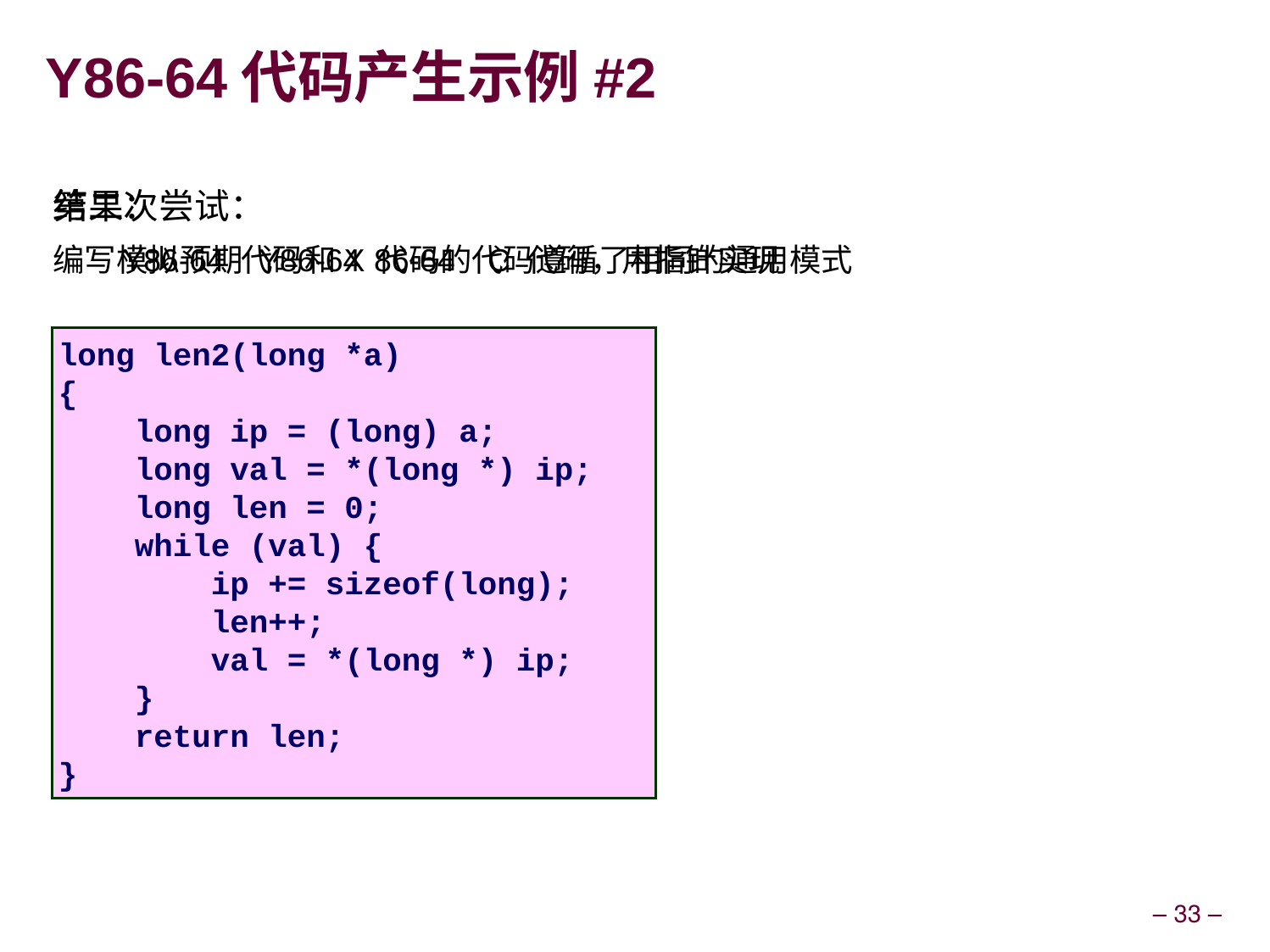

# Y86-64代码产生示例#2
第二次尝试：
编写模拟预期 Y86-64 代码的 C 代码，用指针实现

结果：
Y86-64 代码和X 86-64 代码遵循了相同的通用模式
long len2(long *a)
{
    long ip = (long) a;
    long val = *(long *) ip;
    long len = 0;
    while (val) {
        ip += sizeof(long);
        len++;
        val = *(long *) ip;
    }
    return len;
}